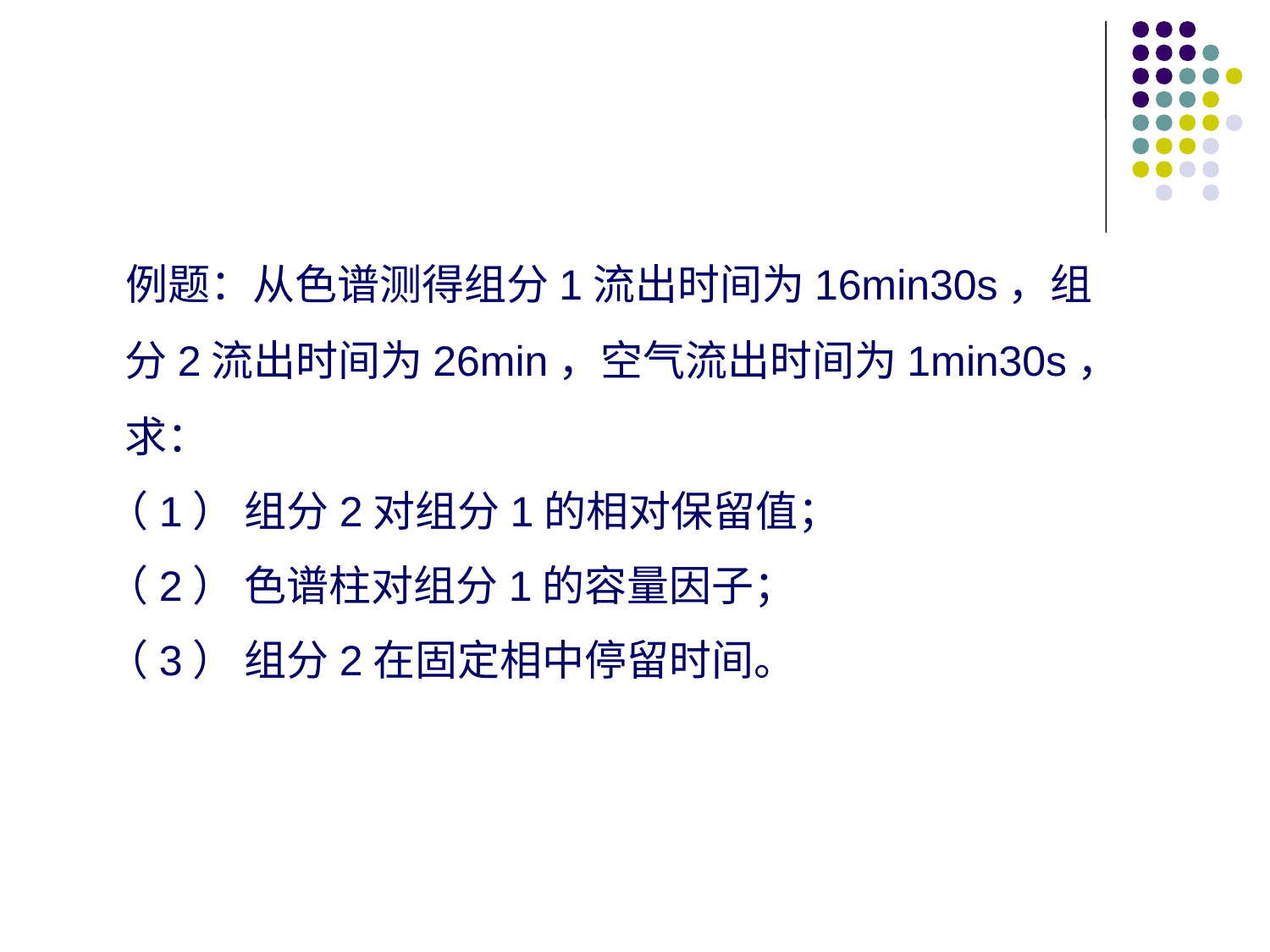

例题：从色谱测得组分1流出时间为16min30s，组分2流出时间为26min，空气流出时间为1min30s，求：
  （1） 组分2对组分1的相对保留值；
  （2） 色谱柱对组分1的容量因子；
  （3） 组分2在固定相中停留时间。